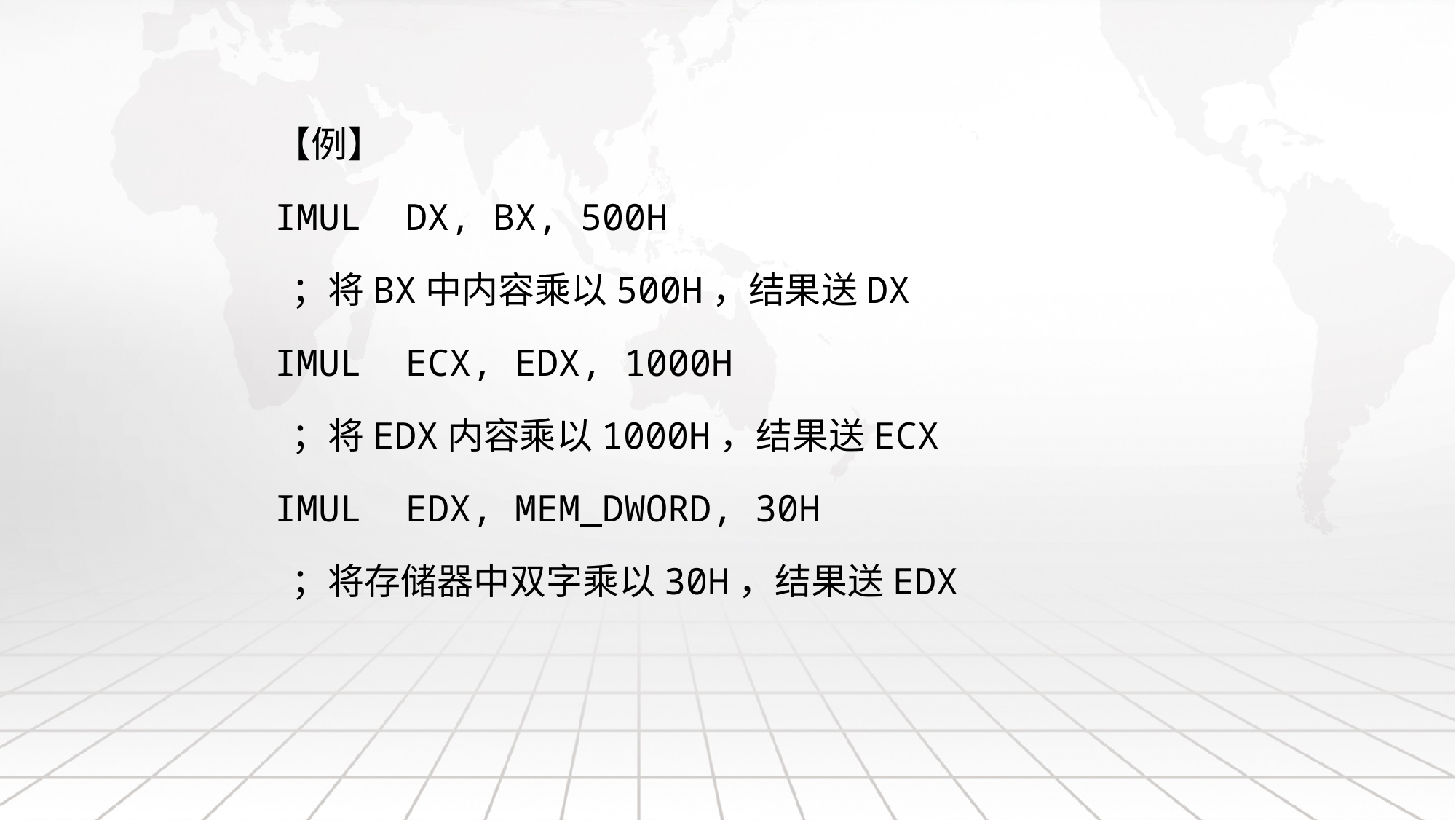

【例】
IMUL  DX, BX, 500H
 ；将BX中内容乘以500H，结果送DX
IMUL  ECX, EDX, 1000H
 ；将EDX内容乘以1000H，结果送ECX
IMUL  EDX, MEM_DWORD, 30H
 ；将存储器中双字乘以30H，结果送EDX